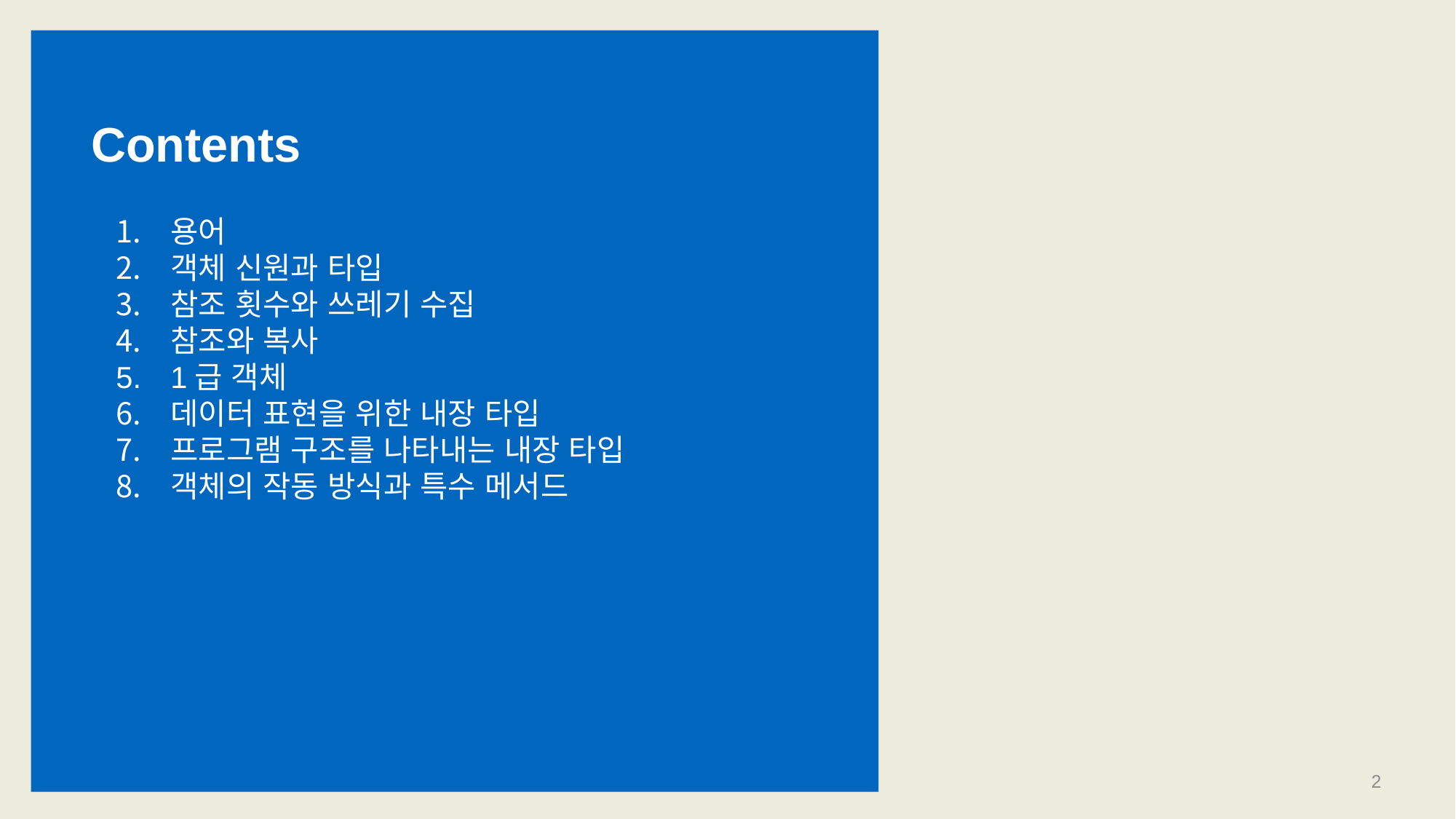

Contents
용어
객체 신원과 타입
참조 횟수와 쓰레기 수집
참조와 복사
1급 객체
데이터 표현을 위한 내장 타입
프로그램 구조를 나타내는 내장 타입
객체의 작동 방식과 특수 메서드
2